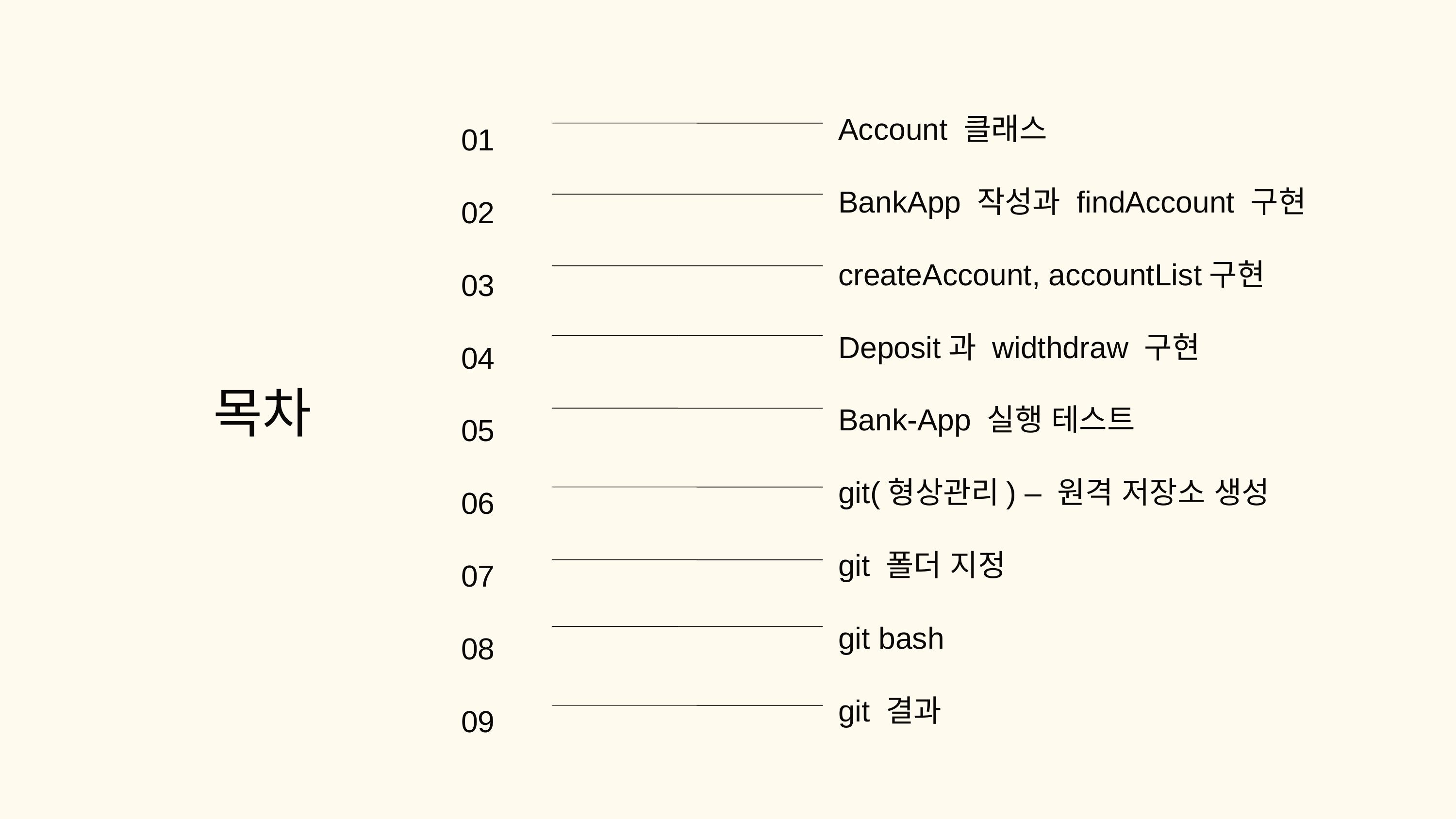

Account 클래스
BankApp 작성과 findAccount 구현
createAccount, accountList구현
Deposit과 widthdraw 구현
Bank-App 실행 테스트
git(형상관리) – 원격 저장소 생성
git 폴더 지정
git bash
git 결과
01
02
03
04
05
06
07
08
09

목차